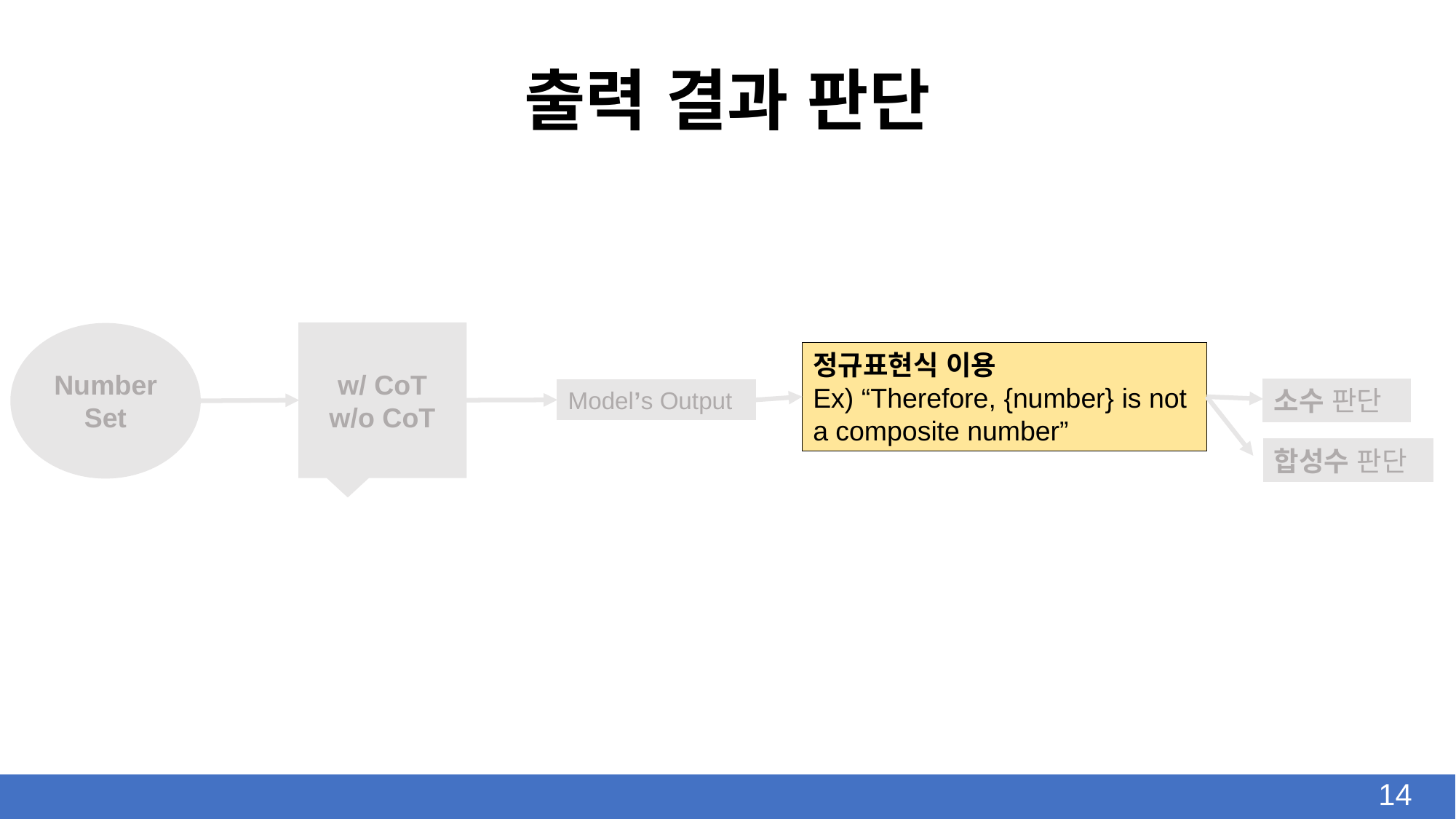

출력 결과 판단

w/ CoT
w/o CoT

Number
 Set

정규표현식 이용
Ex) “Therefore, {number} is not a composite number”
소수 판단
Model’s Output
합성수 판단

14